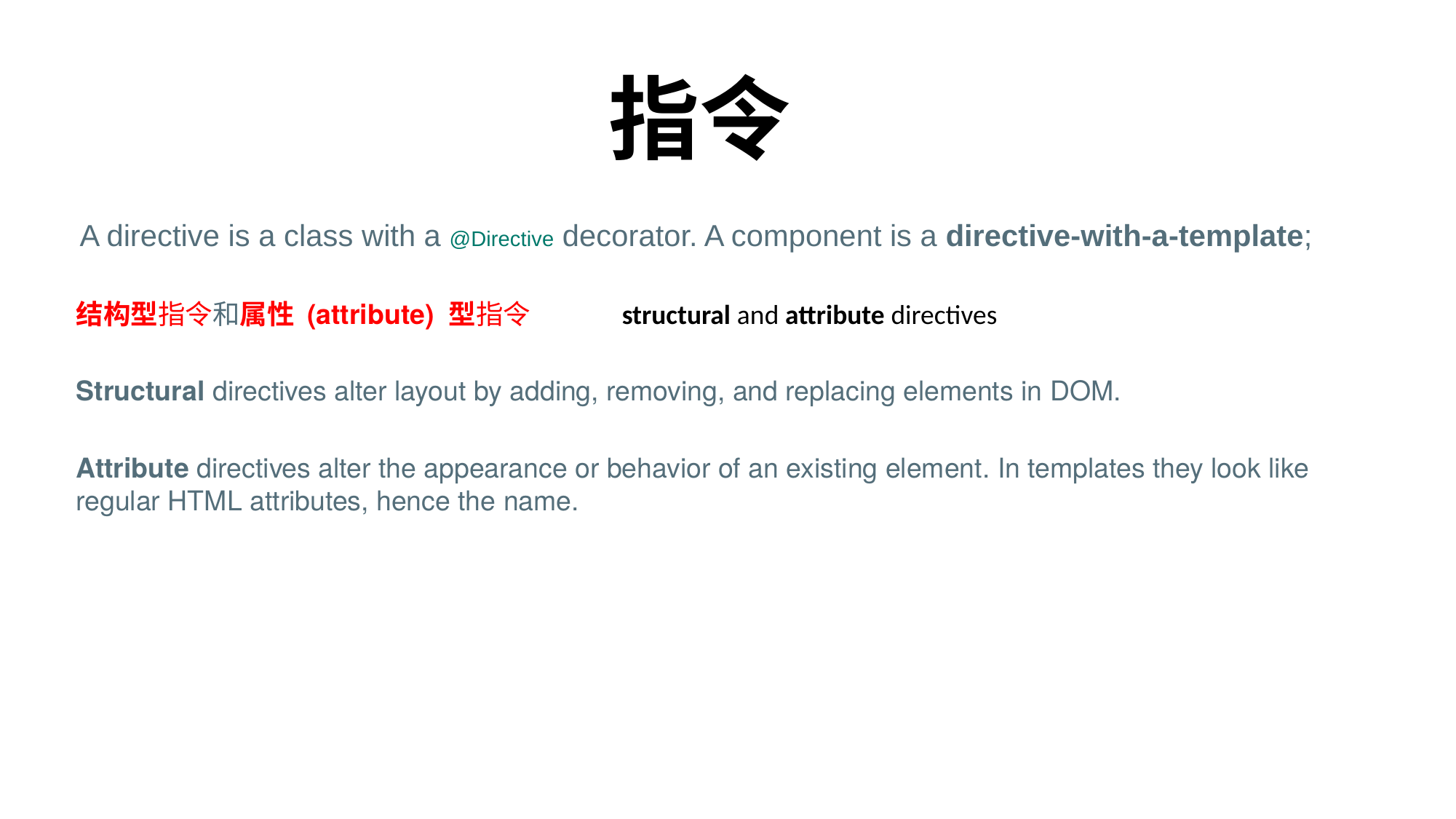

# 指令
A directive is a class with a @Directive decorator. A component is a directive-with-a-template;
结构型指令和属性 (attribute) 型指令   	structural and attribute directives
Structural directives alter layout by adding, removing, and replacing elements in DOM.
Attribute directives alter the appearance or behavior of an existing element. In templates they look like regular HTML attributes, hence the name.